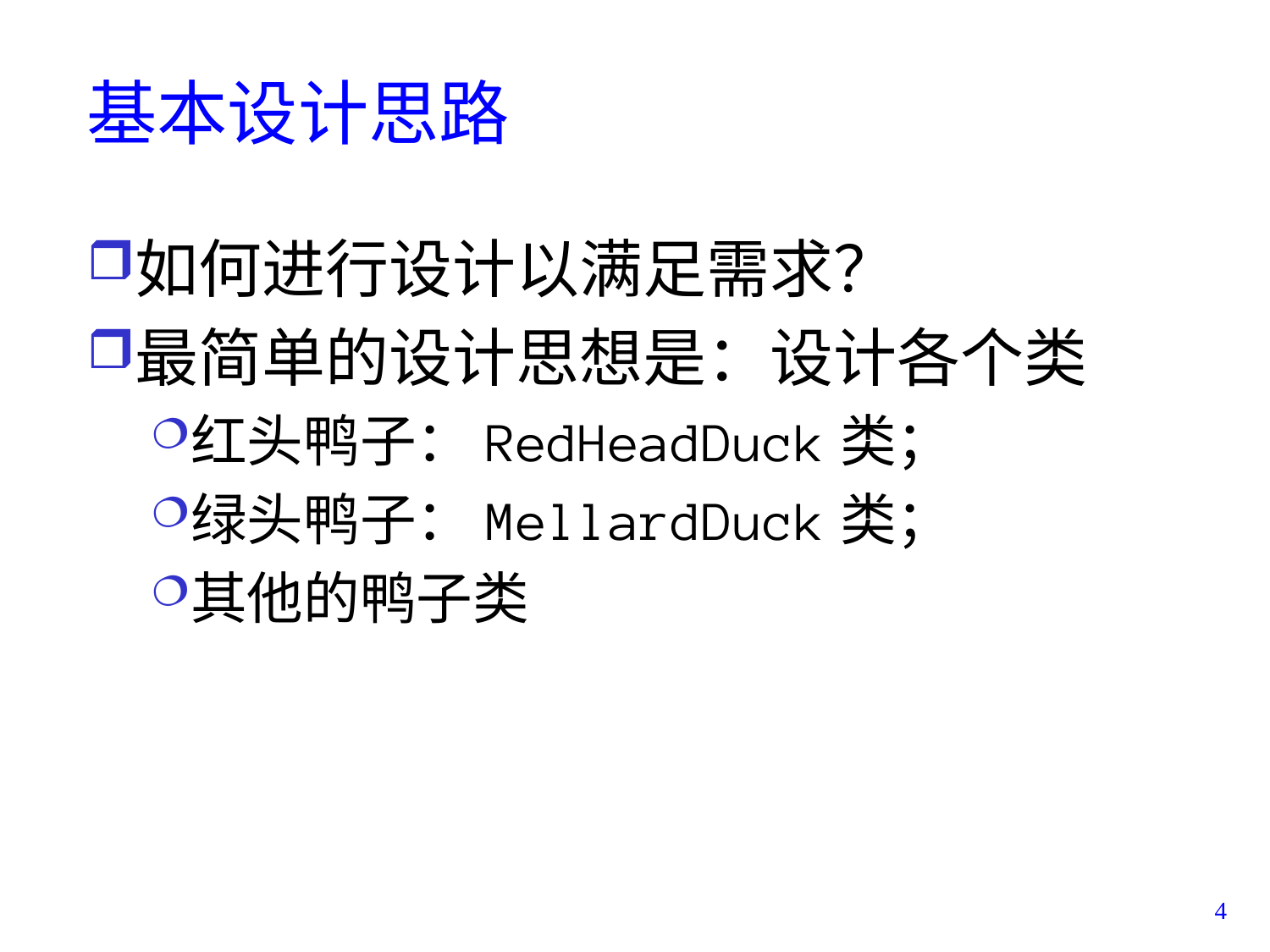

# 基本设计思路
如何进行设计以满足需求？
最简单的设计思想是：设计各个类
红头鸭子：RedHeadDuck类；
绿头鸭子：MellardDuck类；
其他的鸭子类
4